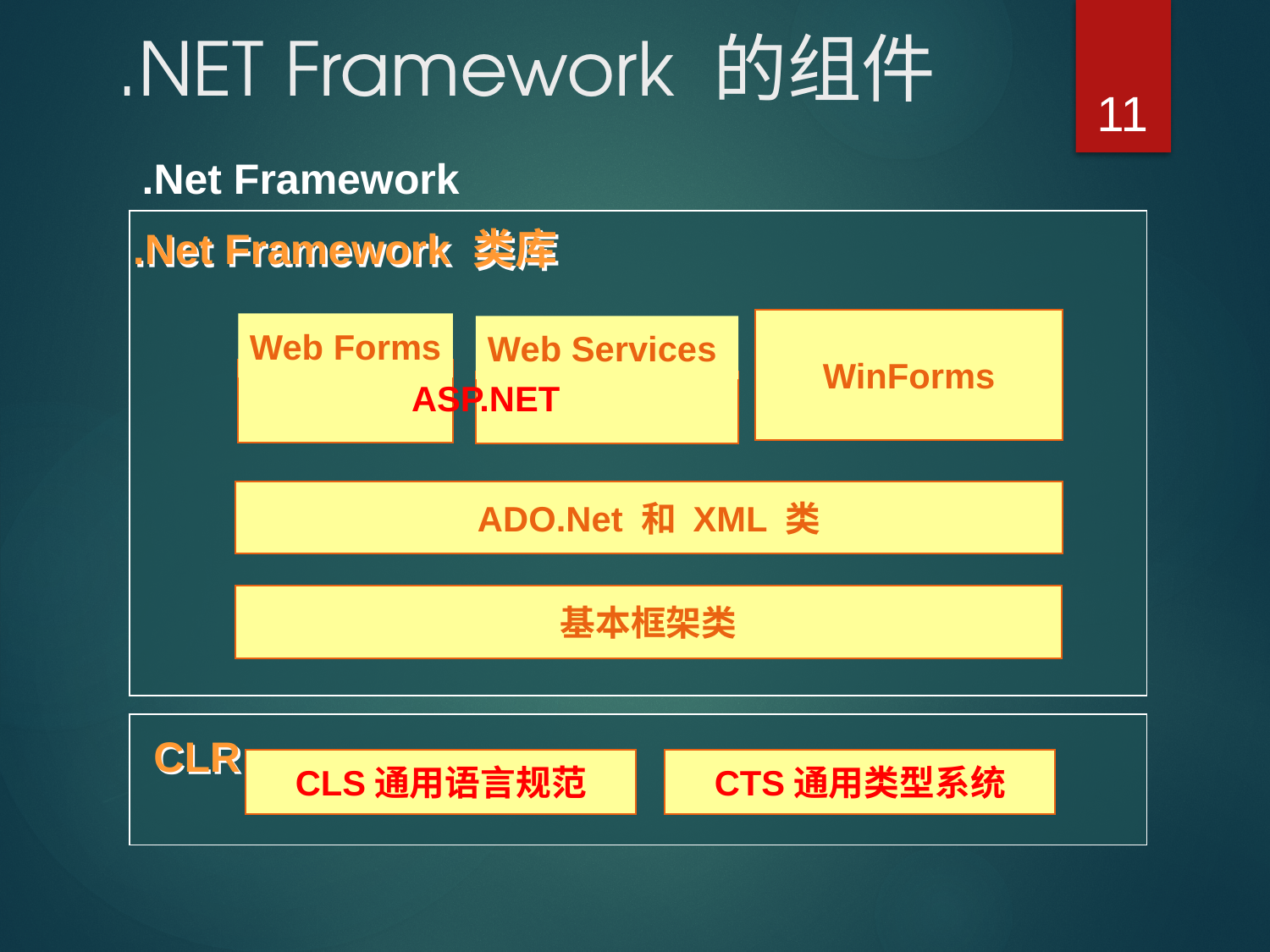

# .NET Framework 的组件
11
.Net Framework

.Net Framework 类库
WinForms
Web Forms

Web Services

ASP.NET
ADO.Net 和 XML 类
基本框架类

CLR
CLS通用语言规范
CTS通用类型系统